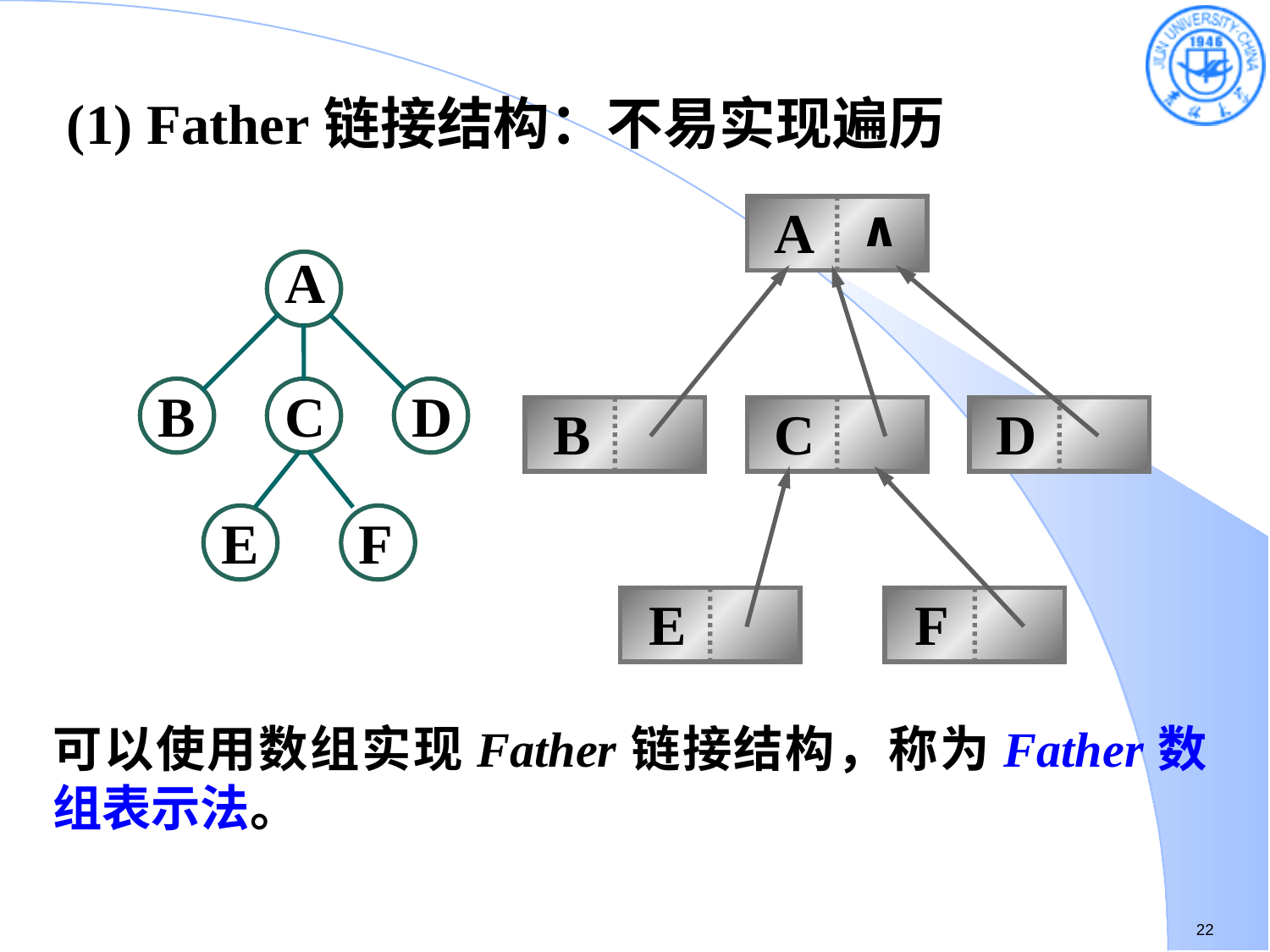

(1) Father链接结构：不易实现遍历

可以使用数组实现Father链接结构，称为Father数组表示法。
A

∧

B

C

D

E

F

A

B

C

D

E

F